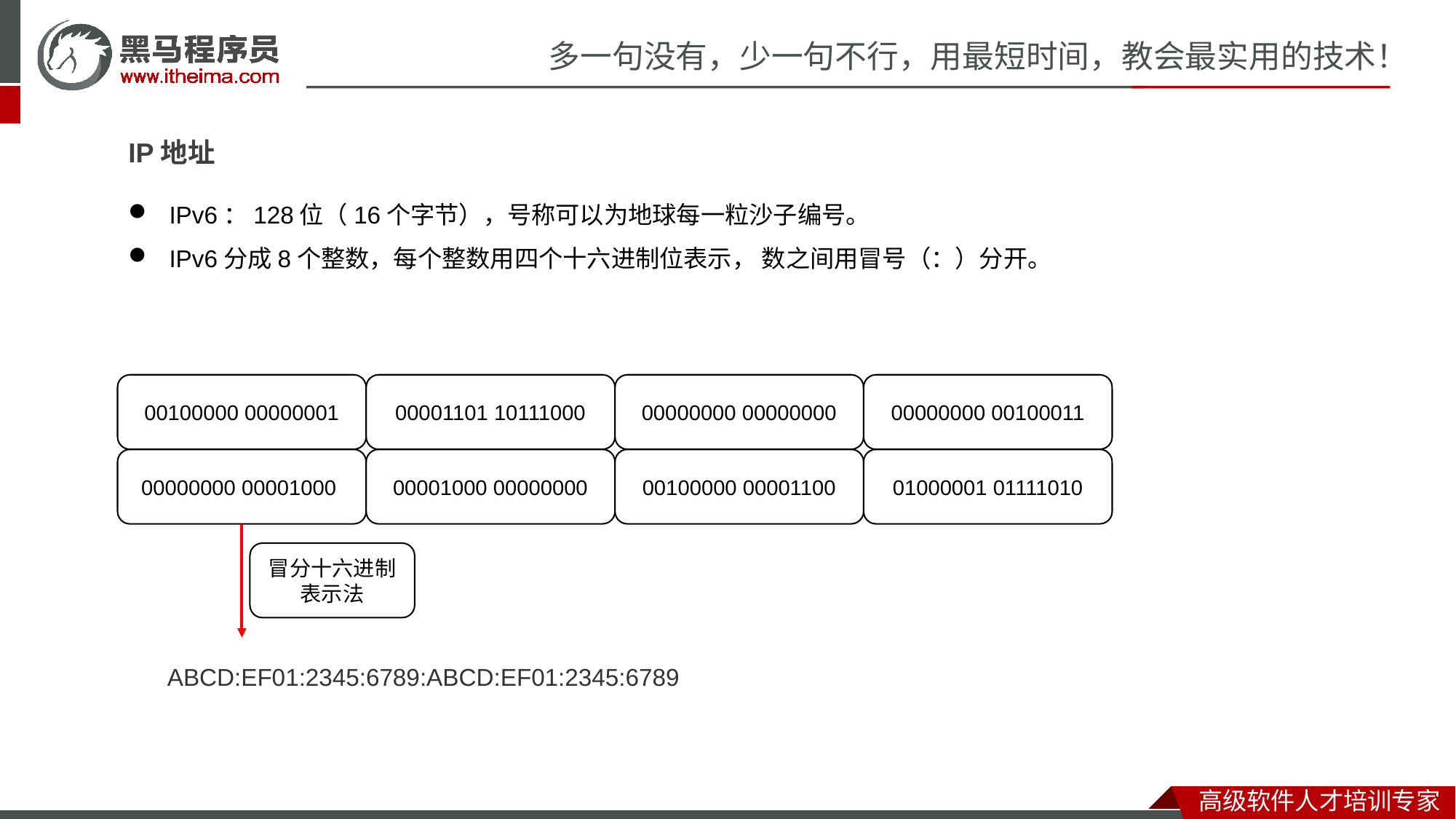

IP地址
 IPv6：128位（16个字节），号称可以为地球每一粒沙子编号。
 IPv6分成8个整数，每个整数用四个十六进制位表示， 数之间用冒号（：）分开。

00100000 00000001
00001101 10111000
00000000 00000000‬
00000000 00100011
00000000 00001000 ‬
00001000 00000000
00100000 00001100‬
01000001 01111010‬
冒分十六进制
表示法
ABCD:EF01:2345:6789:ABCD:EF01:2345:6789